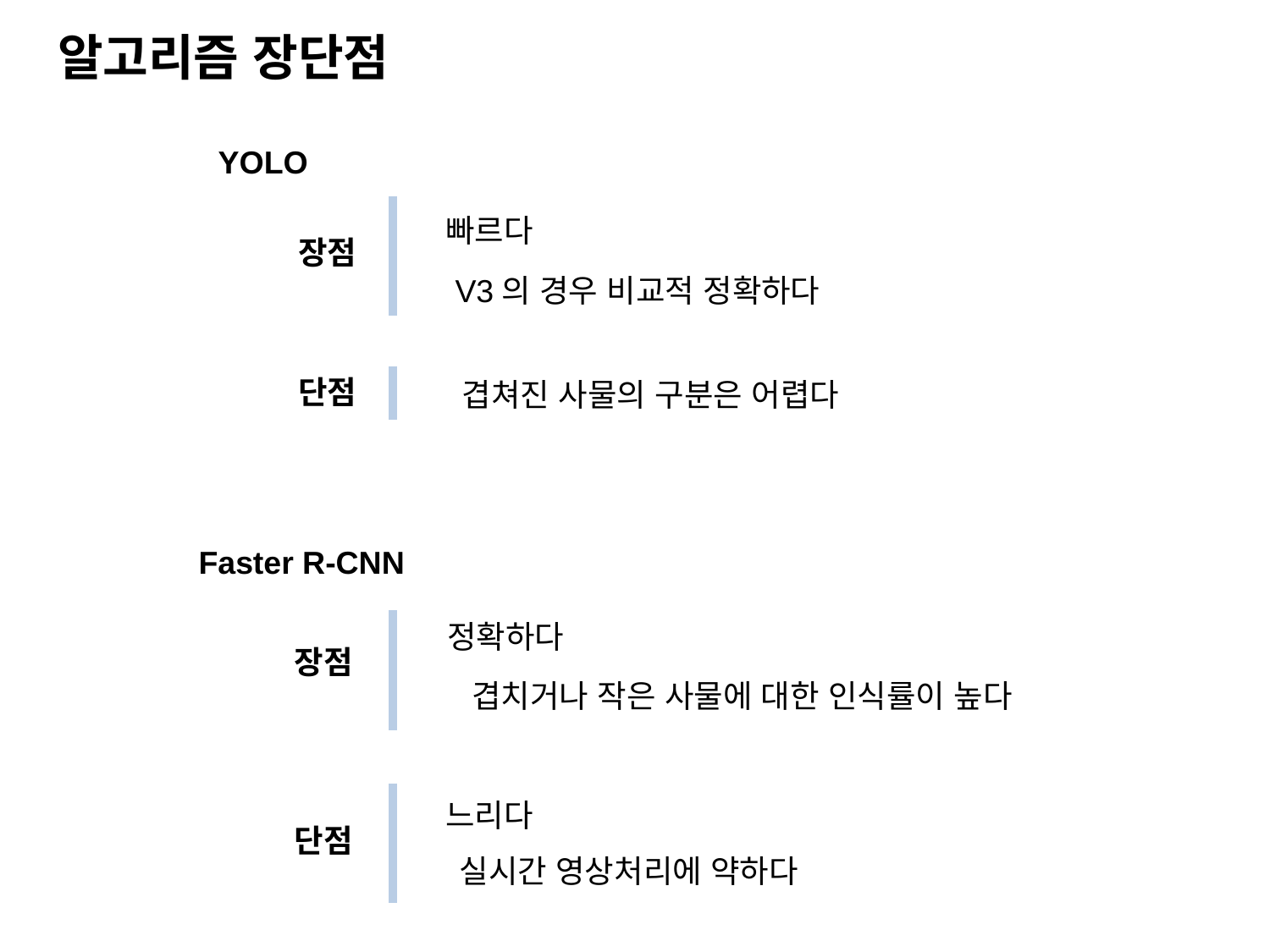

알고리즘 장단점
YOLO
빠르다
장점
V3의 경우 비교적 정확하다
단점
겹쳐진 사물의 구분은 어렵다
Faster R-CNN
정확하다
장점
겹치거나 작은 사물에 대한 인식률이 높다
느리다
단점
실시간 영상처리에 약하다